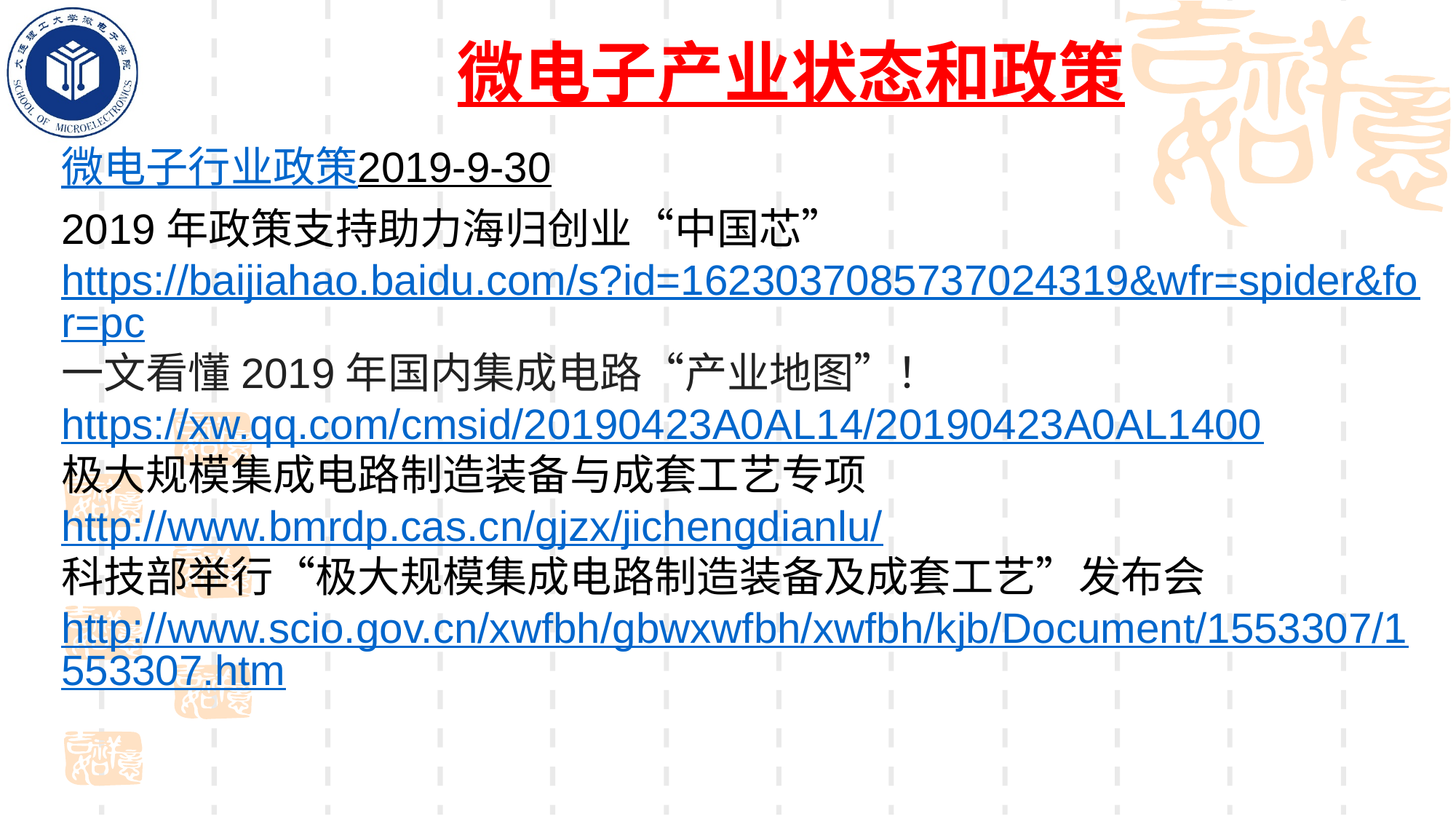

微电子产业状态和政策
微电子行​业政策2019-9-30
2019年政策支持助力海归创业“中国芯”https://baijiahao.baidu.com/s?id=1623037085737024319&wfr=spider&for=pc
一文看懂2019年国内集成电路“产业地图”！https://xw.qq.com/cmsid/20190423A0AL14/20190423A0AL1400
极大规模集成电路制造装备与成套工艺专项http://www.bmrdp.cas.cn/gjzx/jichengdianlu/
科技部举行“极大规模集成电路制造装备及成套工艺”发布会http://www.scio.gov.cn/xwfbh/gbwxwfbh/xwfbh/kjb/Document/1553307/1553307.htm